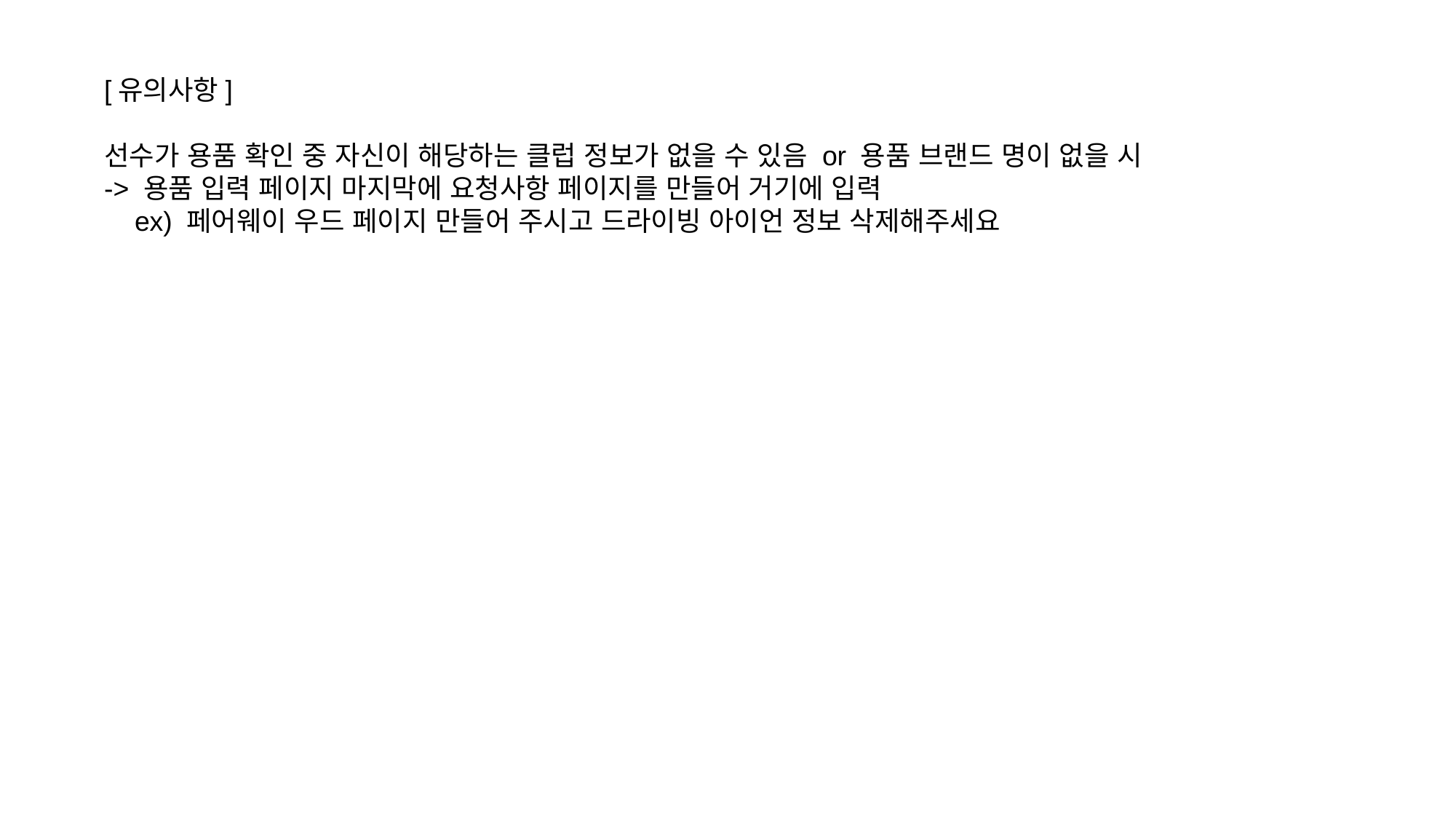

[유의사항]

선수가 용품 확인 중 자신이 해당하는 클럽 정보가 없을 수 있음 or 용품 브랜드 명이 없을 시
-> 용품 입력 페이지 마지막에 요청사항 페이지를 만들어 거기에 입력
    ex) 페어웨이 우드 페이지 만들어 주시고 드라이빙 아이언 정보 삭제해주세요